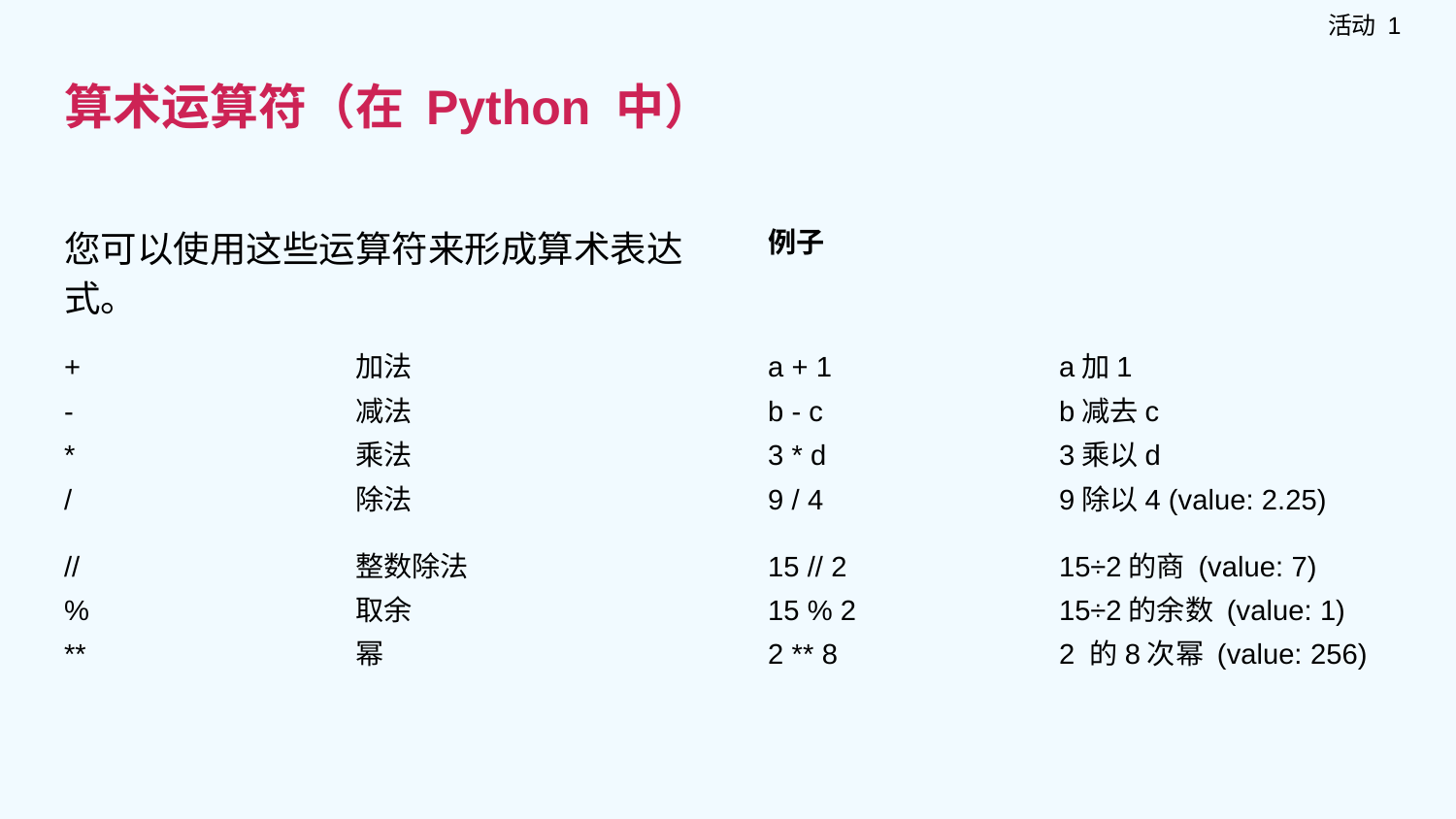

活动 1
算术运算符（在 Python 中）
您可以使用这些运算符来形成算术表达式。
例子
+		加法
-		减法
*		乘法
/		除法
a + 1		a加1
b - c		b减去c
3 * d		3乘以d
9 / 4 		9除以4 (value: 2.25)
//		整数除法
%		取余
**		幂
15 // 2		15÷2的商 (value: 7)
15 % 2		15÷2的余数 (value: 1)
2 ** 8		2 的8次幂 (value: 256)